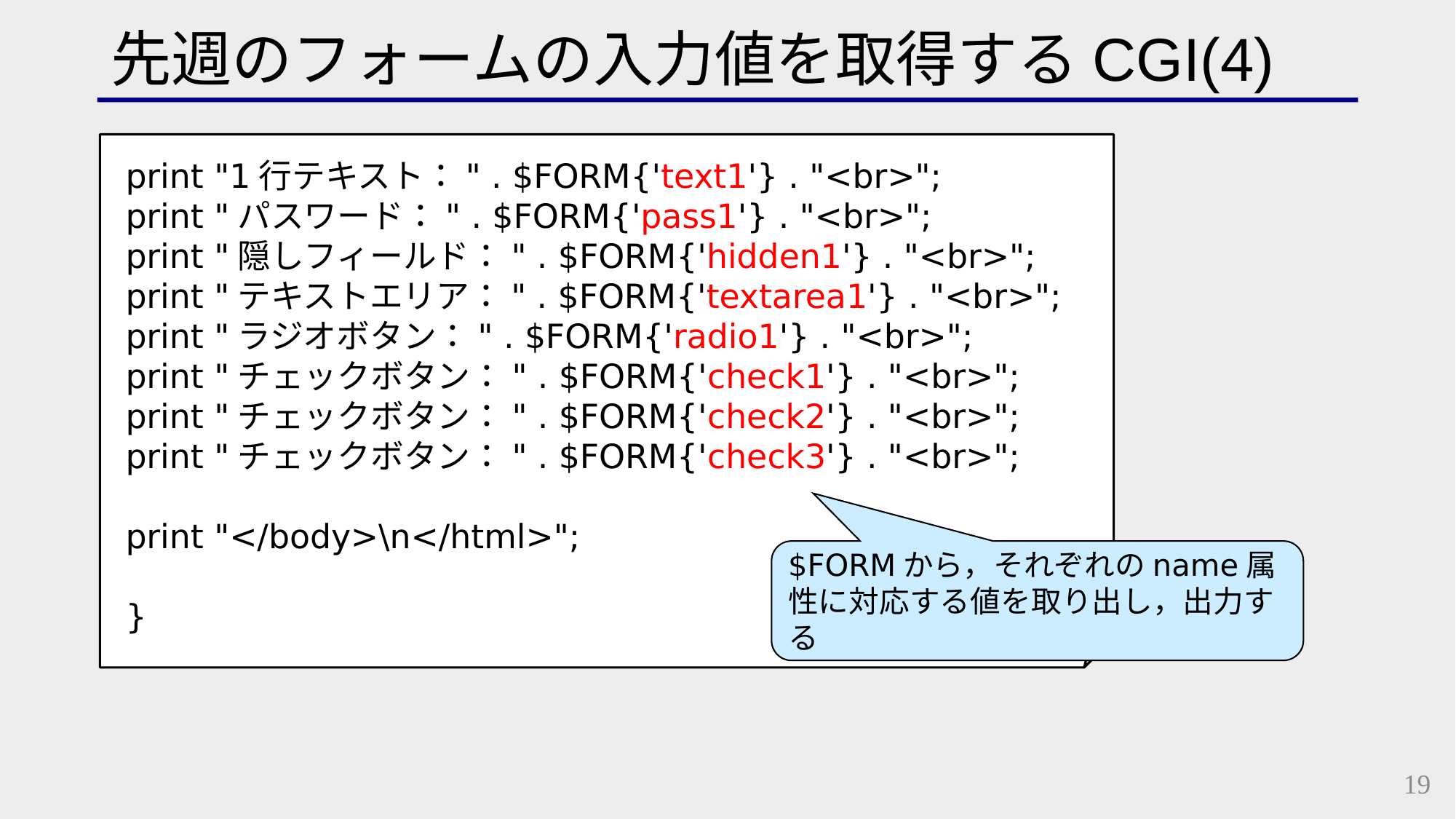

# 先週のフォームの入力値を取得するCGI(4)

print "1行テキスト：" . $FORM{'text1'} . "<br>";
print "パスワード：" . $FORM{'pass1'} . "<br>";
print "隠しフィールド：" . $FORM{'hidden1'} . "<br>";
print "テキストエリア：" . $FORM{'textarea1'} . "<br>";
print "ラジオボタン：" . $FORM{'radio1'} . "<br>";
print "チェックボタン：" . $FORM{'check1'} . "<br>";
print "チェックボタン：" . $FORM{'check2'} . "<br>";
print "チェックボタン：" . $FORM{'check3'} . "<br>";

print "</body>\n</html>";

}
$FORMから，それぞれのname属性に対応する値を取り出し，出力する
19